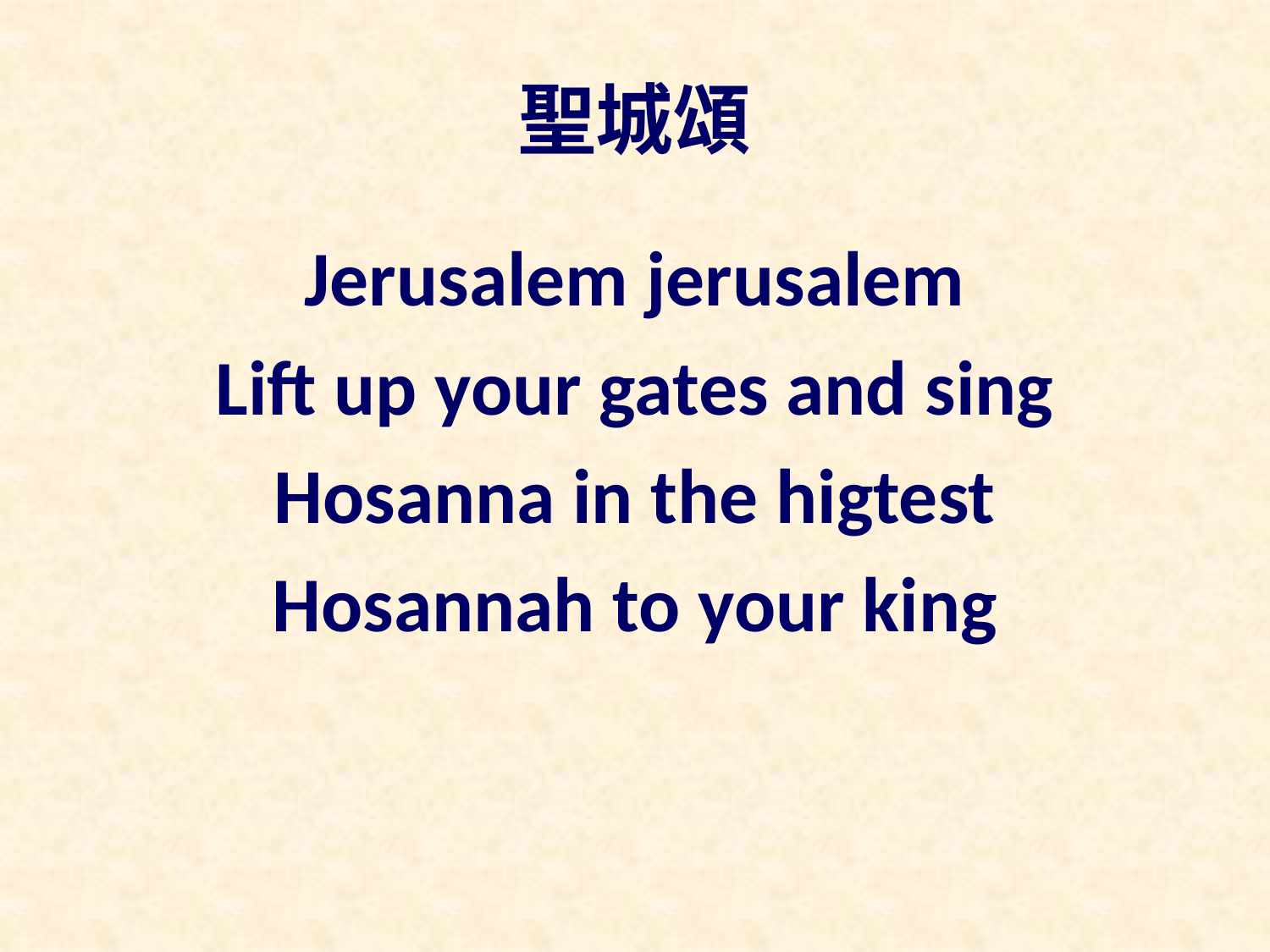

# 聖城頌
Jerusalem jerusalem
Lift up your gates and sing
Hosanna in the higtest
Hosannah to your king